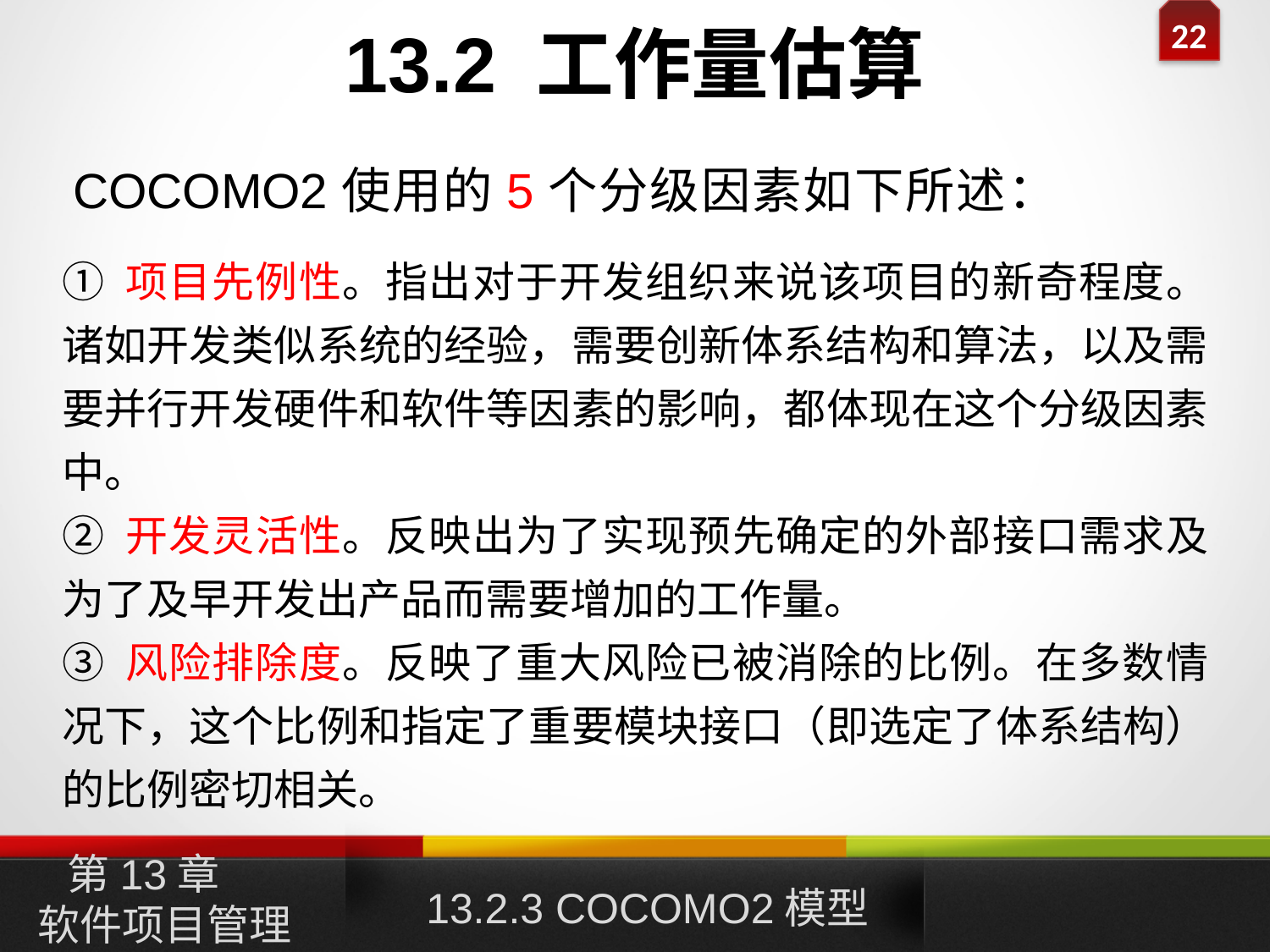

# 13.2 工作量估算
COCOMO2使用的5个分级因素如下所述：
① 项目先例性。指出对于开发组织来说该项目的新奇程度。诸如开发类似系统的经验，需要创新体系结构和算法，以及需要并行开发硬件和软件等因素的影响，都体现在这个分级因素中。
② 开发灵活性。反映出为了实现预先确定的外部接口需求及为了及早开发出产品而需要增加的工作量。
③ 风险排除度。反映了重大风险已被消除的比例。在多数情况下，这个比例和指定了重要模块接口（即选定了体系结构）的比例密切相关。
第13章
软件项目管理
13.2.3 COCOMO2模型